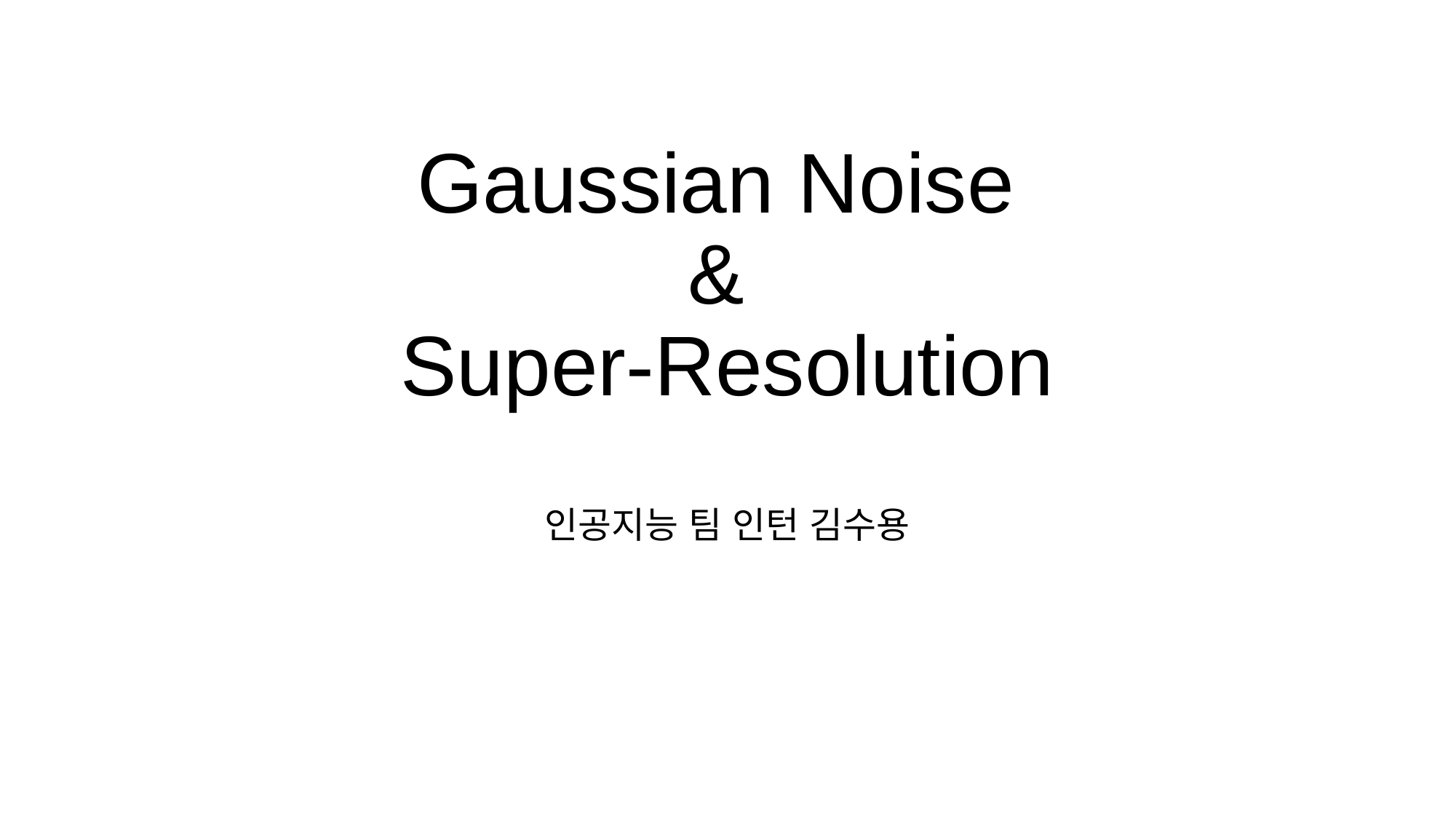

# Gaussian Noise & Super-Resolution
인공지능 팀 인턴 김수용